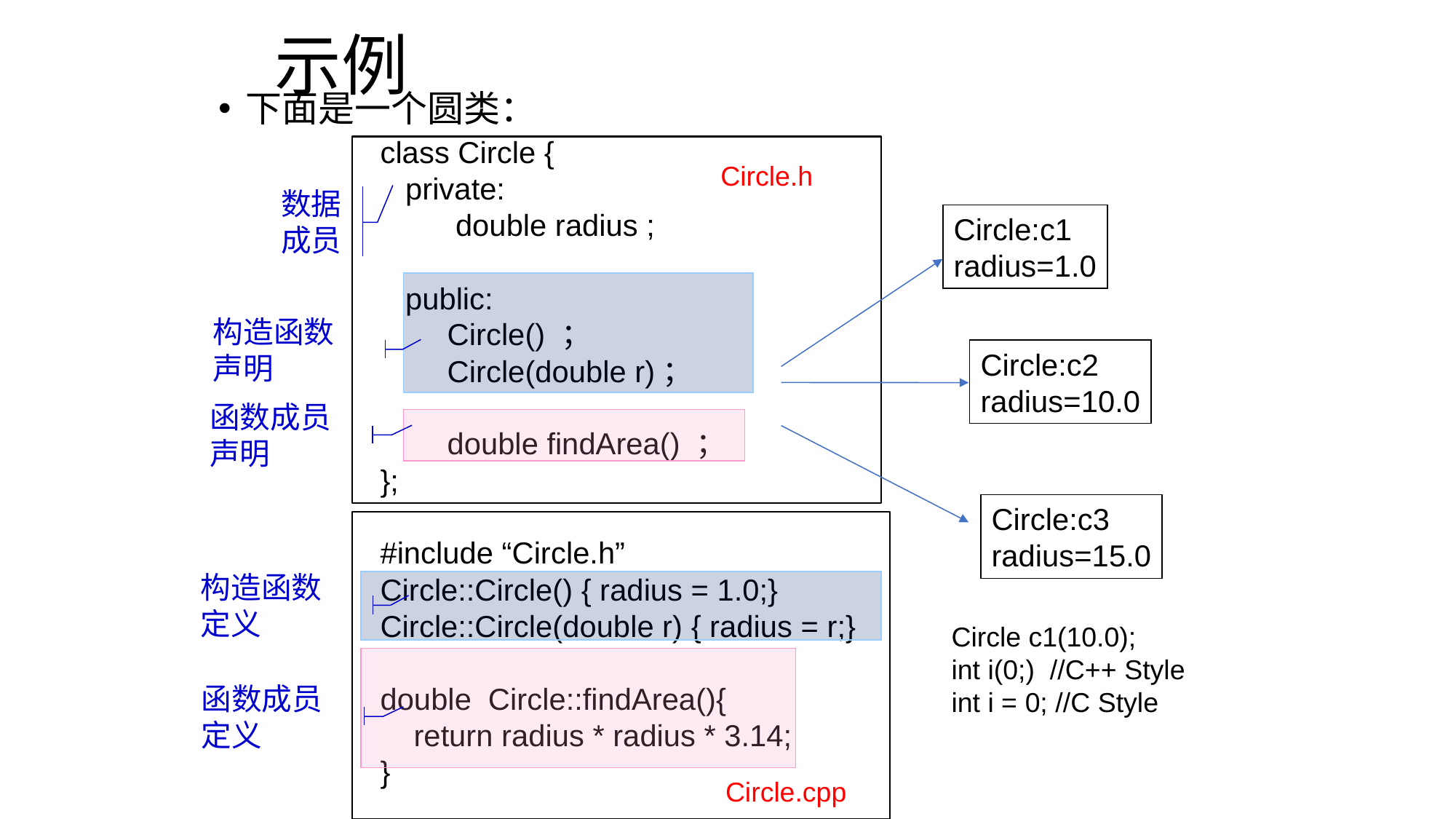

# 示例
下面是一个圆类：
class Circle {
   private:
         double radius ;

   public:
        Circle() ；
        Circle(double r)；

        double findArea() ；
};

#include “Circle.h”
Circle::Circle() { radius = 1.0;}
Circle::Circle(double r) { radius = r;}

double  Circle::findArea(){
    return radius * radius * 3.14;
}

Circle.h
数据
成员
Circle:c1
radius=1.0

Circle:c2
radius=10.0
构造函数
声明

函数成员
声明

Circle:c3
radius=15.0

构造函数
定义
Circle c1(10.0);
int i(0;)  //C++ Style
int i = 0; //C Style

函数成员
定义
Circle.cpp